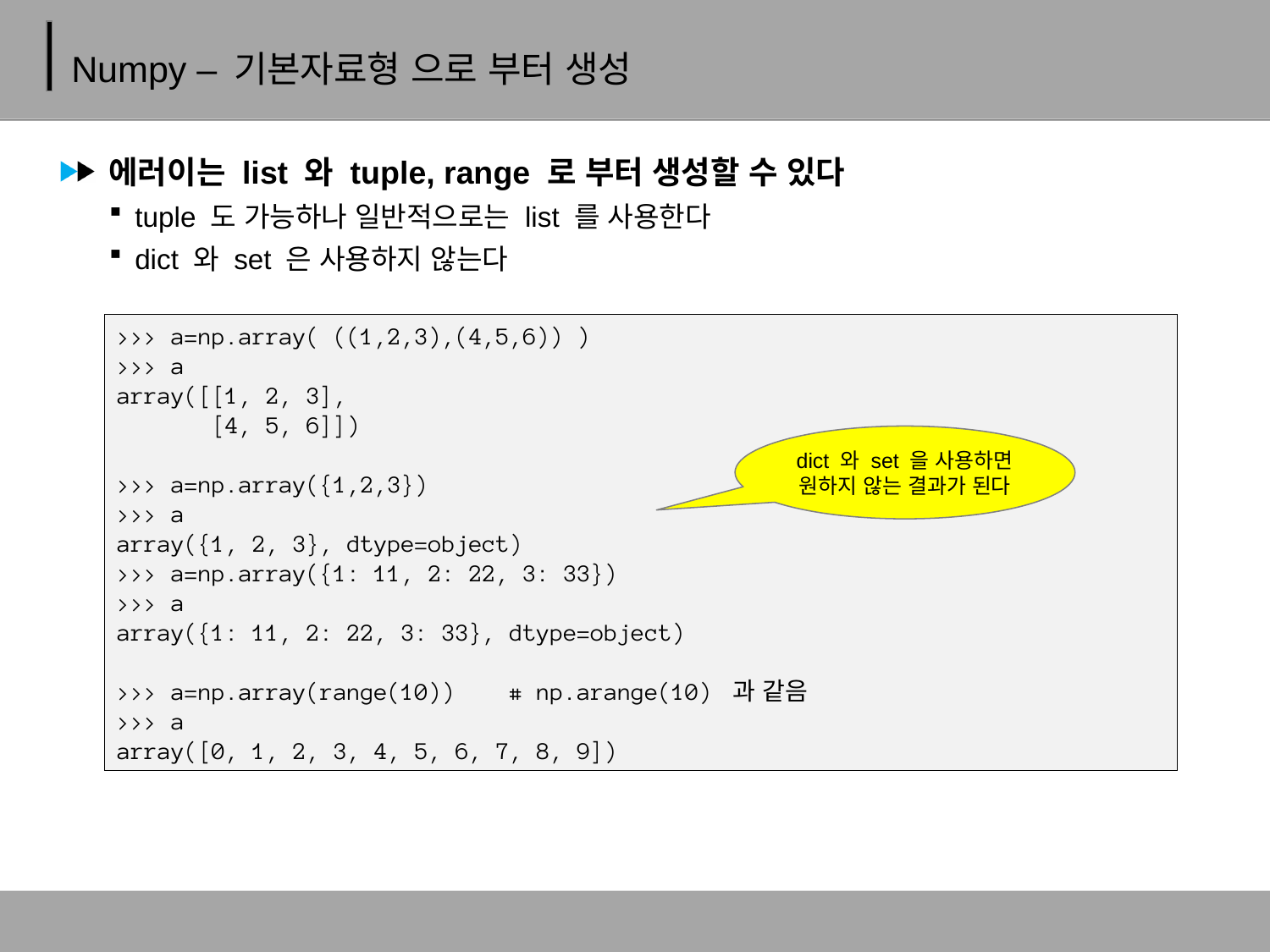

# Numpy – 기본자료형 으로 부터 생성
에러이는 list 와 tuple, range 로 부터 생성할 수 있다
tuple 도 가능하나 일반적으로는 list 를 사용한다
dict 와 set 은 사용하지 않는다
>>> a=np.array( ((1,2,3),(4,5,6)) )
>>> a
array([[1, 2, 3],
       [4, 5, 6]])

>>> a=np.array({1,2,3})
>>> a
array({1, 2, 3}, dtype=object)
>>> a=np.array({1: 11, 2: 22, 3: 33})
>>> a
array({1: 11, 2: 22, 3: 33}, dtype=object)

>>> a=np.array(range(10))    # np.arange(10) 과 같음
>>> a
array([0, 1, 2, 3, 4, 5, 6, 7, 8, 9])
dict 와 set 을 사용하면
원하지 않는 결과가 된다